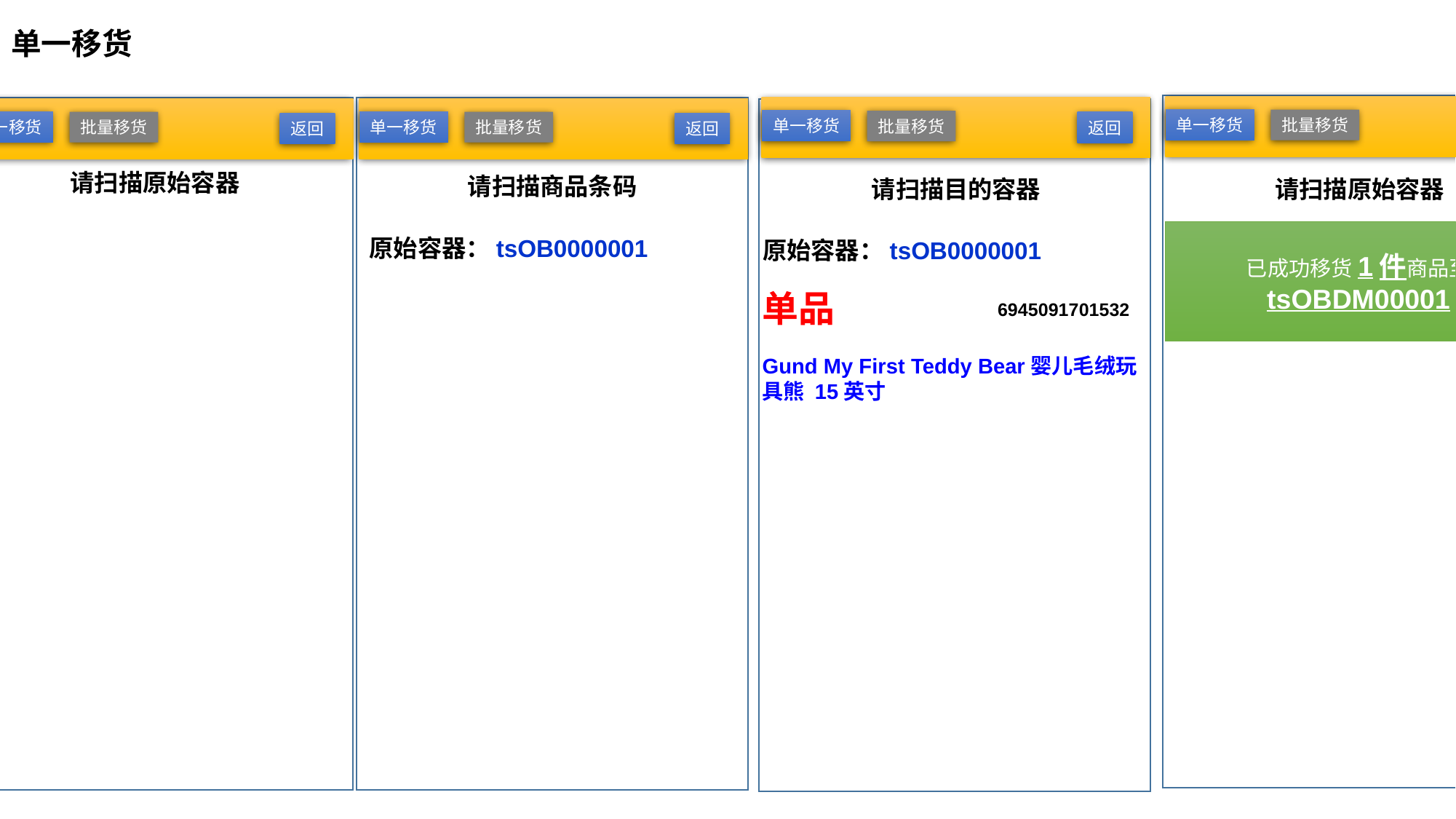

# 单一移货

单一移货
批量移货
单一移货
批量移货
返回
单一移货
单一移货
批量移货
批量移货
返回
返回
返回
请扫描原始容器
请扫描商品条码
请扫描目的容器
请扫描原始容器
原始容器：tsOB0000001
已成功移货1件商品至
tsOBDM00001
原始容器：tsOB0000001
单品
6945091701532
Gund My First Teddy Bear婴儿毛绒玩具熊 15英寸